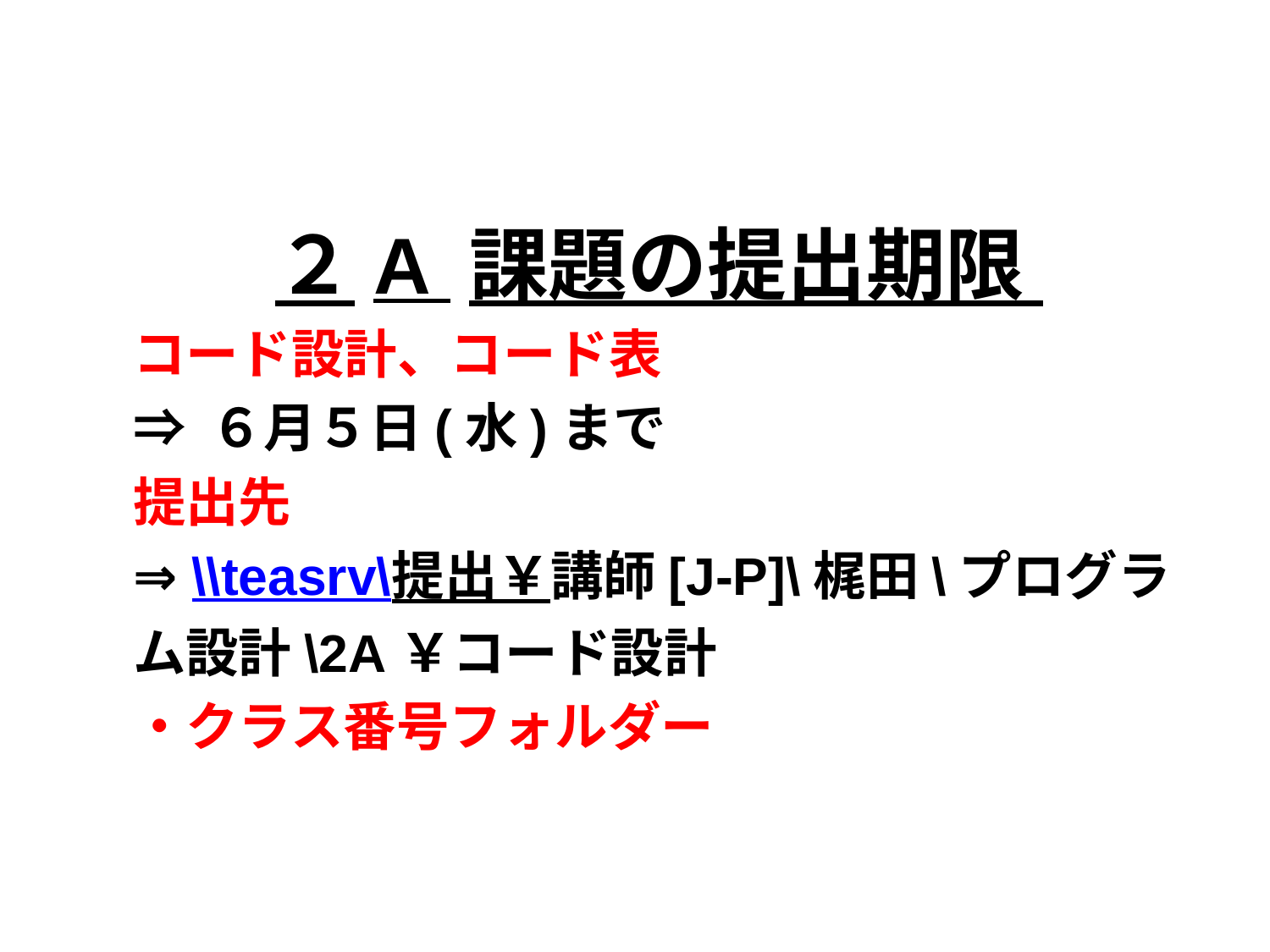

２A 課題の提出期限
コード設計、コード表
⇒ ６月５日(水)まで
提出先
⇒ \\teasrv\提出￥講師[J-P]\梶田\プログラム設計\2A￥コード設計
・クラス番号フォルダー